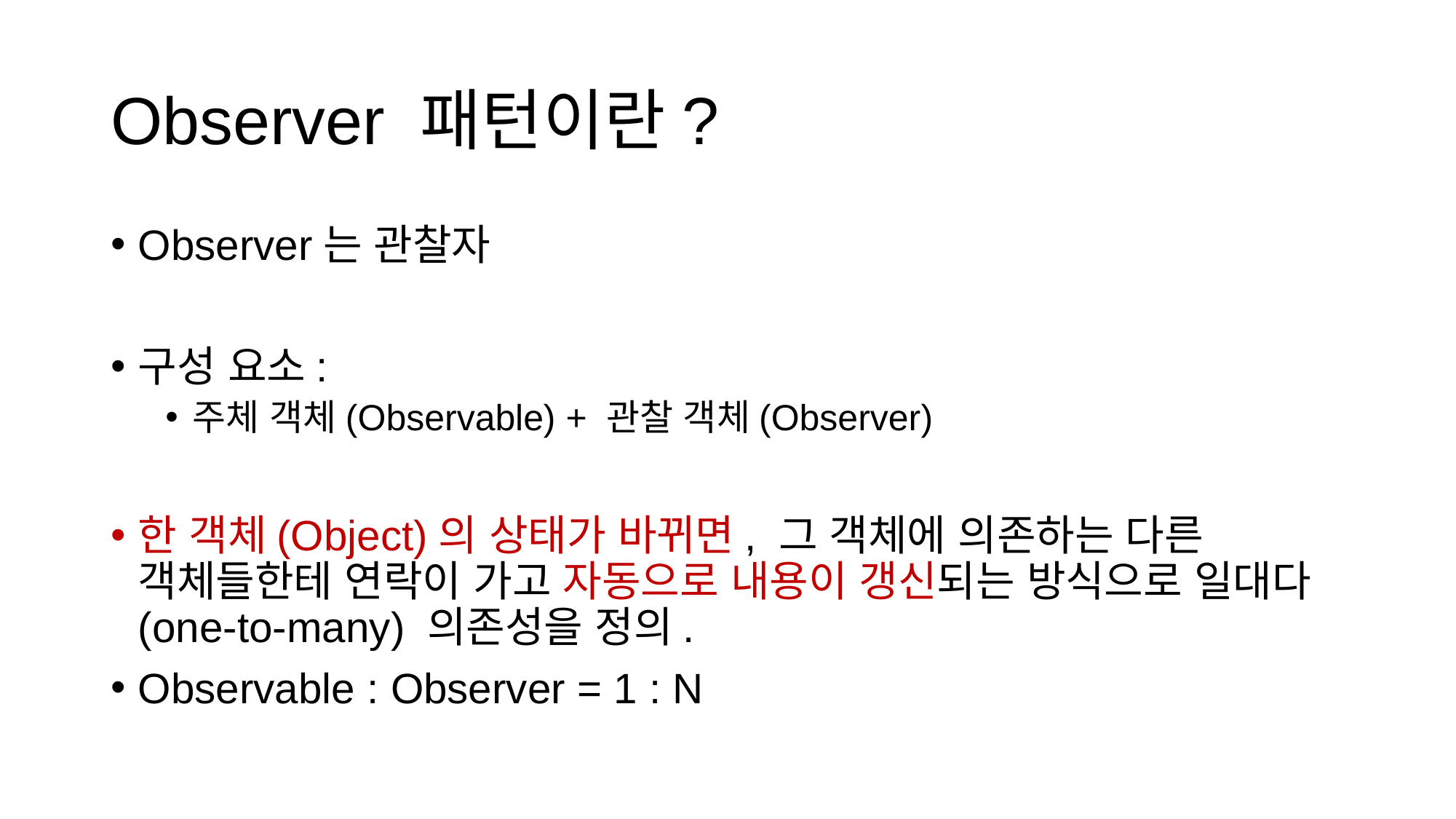

# Observer 패턴이란?
Observer는 관찰자

구성 요소:
주체 객체(Observable) + 관찰 객체(Observer)

한 객체(Object)의 상태가 바뀌면, 그 객체에 의존하는 다른 객체들한테 연락이 가고 자동으로 내용이 갱신되는 방식으로 일대다(one-to-many) 의존성을 정의.
Observable : Observer = 1 : N